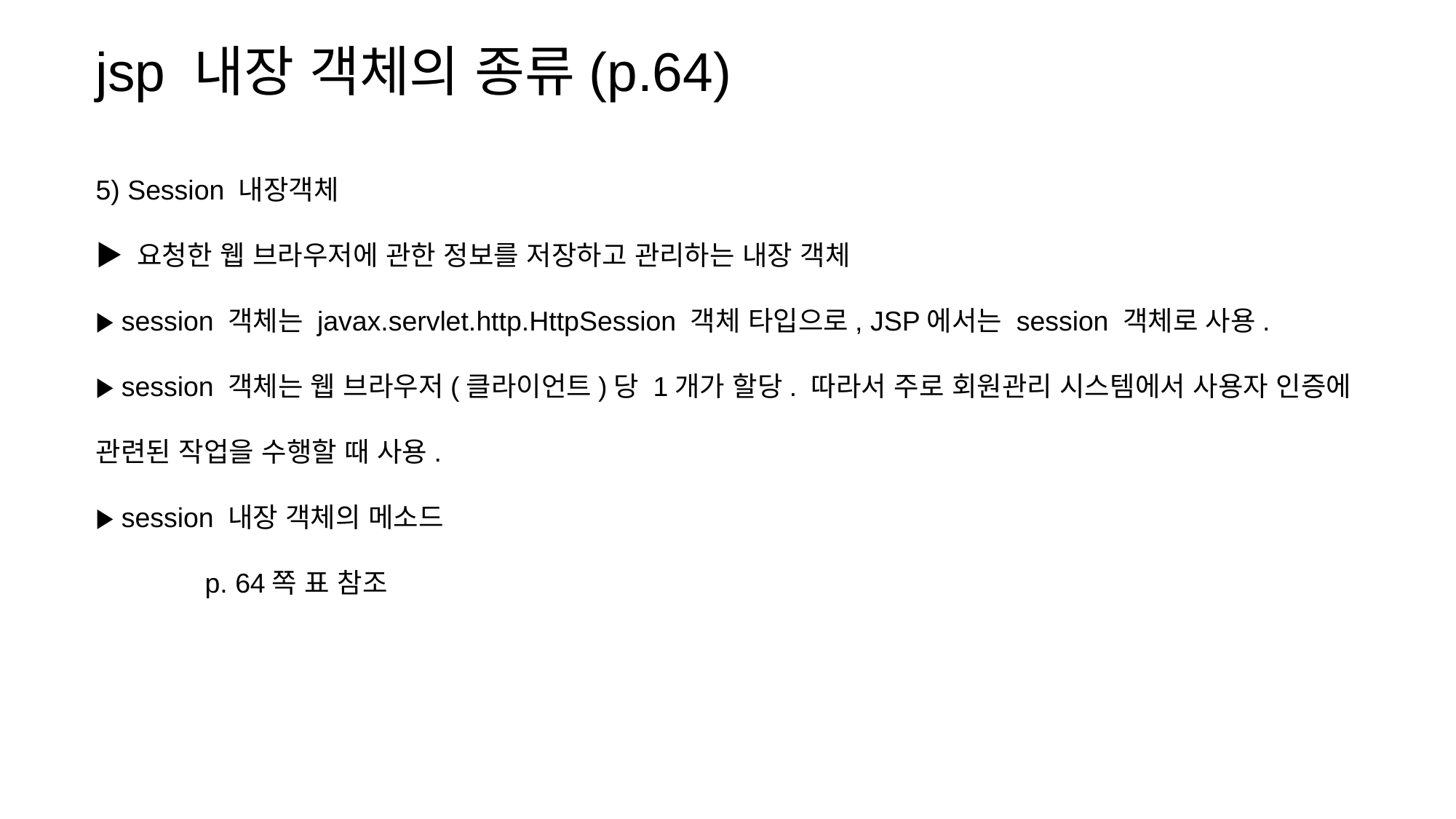

jsp 내장 객체의 종류(p.64)
5) Session 내장객체
▶ 요청한 웹 브라우저에 관한 정보를 저장하고 관리하는 내장 객체
▶ session 객체는 javax.servlet.http.HttpSession 객체 타입으로, JSP에서는 session 객체로 사용.
▶ session 객체는 웹 브라우저(클라이언트)당 1개가 할당. 따라서 주로 회원관리 시스템에서 사용자 인증에 관련된 작업을 수행할 때 사용.
▶ session 내장 객체의 메소드
 	p. 64쪽 표 참조